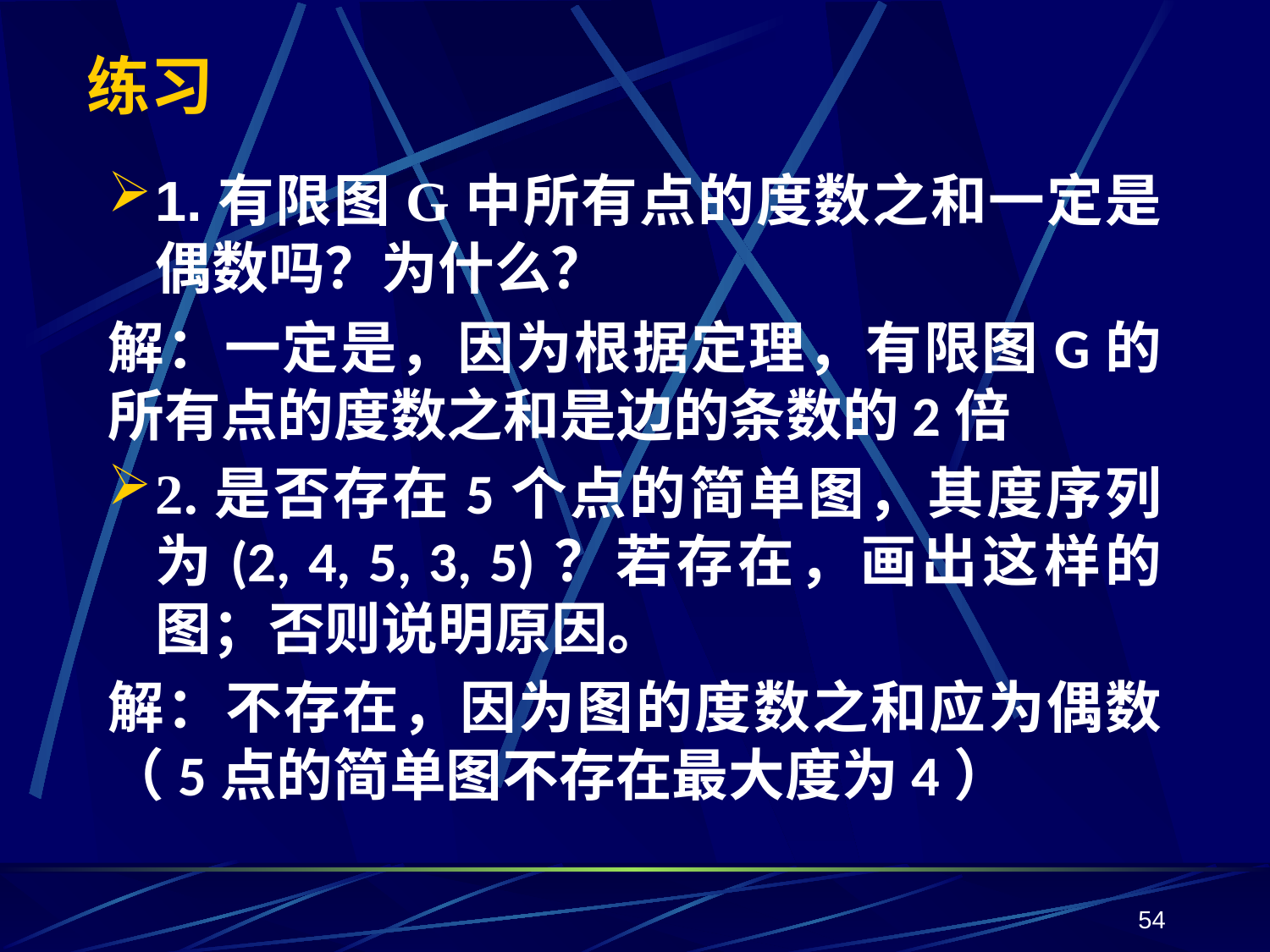

# 练习
1.有限图G中所有点的度数之和一定是偶数吗？为什么？
解：一定是，因为根据定理，有限图G的所有点的度数之和是边的条数的2倍
2.是否存在5个点的简单图，其度序列为(2, 4, 5, 3, 5)？若存在，画出这样的图；否则说明原因。
解：不存在，因为图的度数之和应为偶数（5点的简单图不存在最大度为4）

54